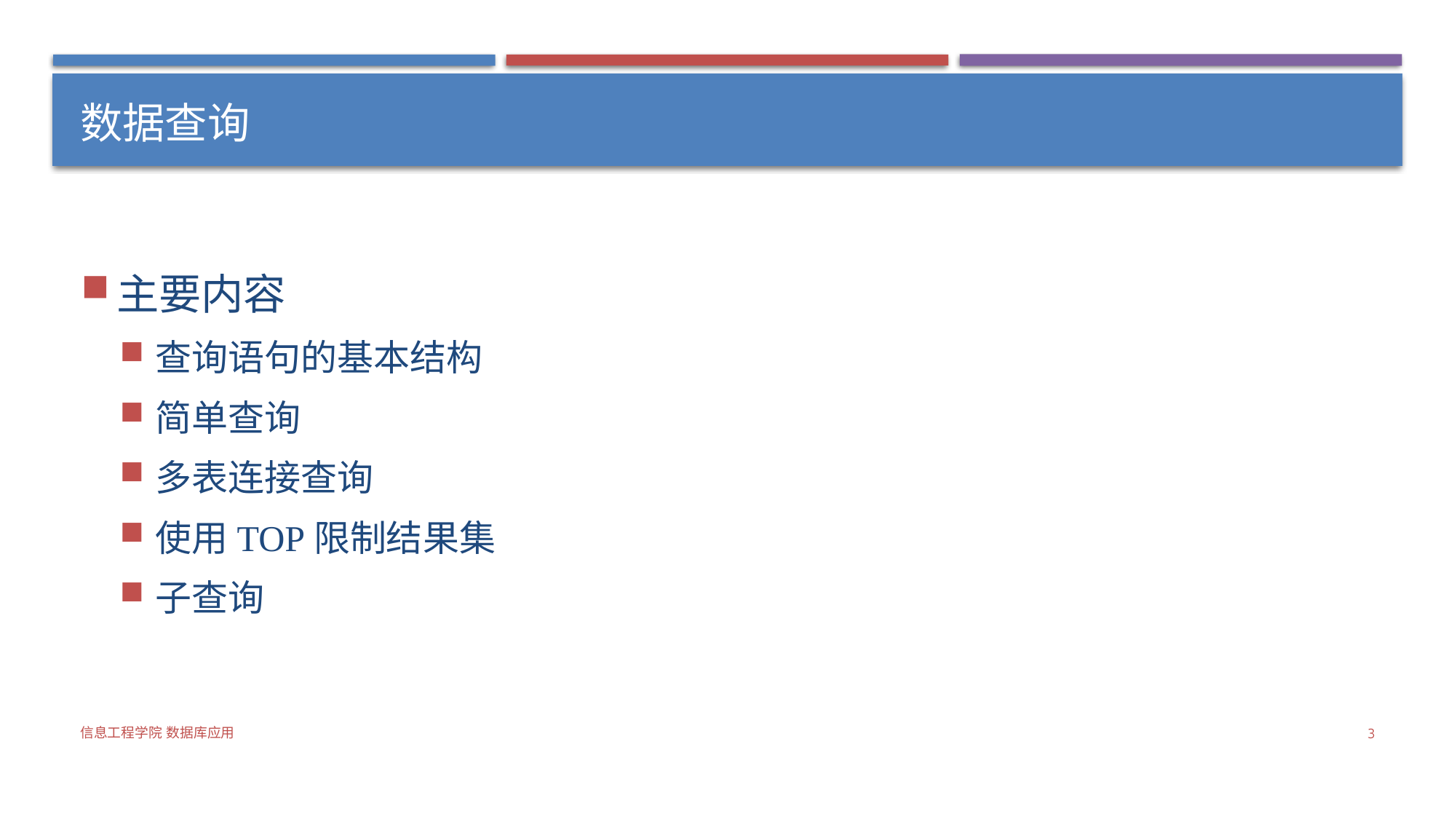

# 数据查询
主要内容
查询语句的基本结构
简单查询
多表连接查询
使用TOP限制结果集
子查询
信息工程学院 数据库应用
3